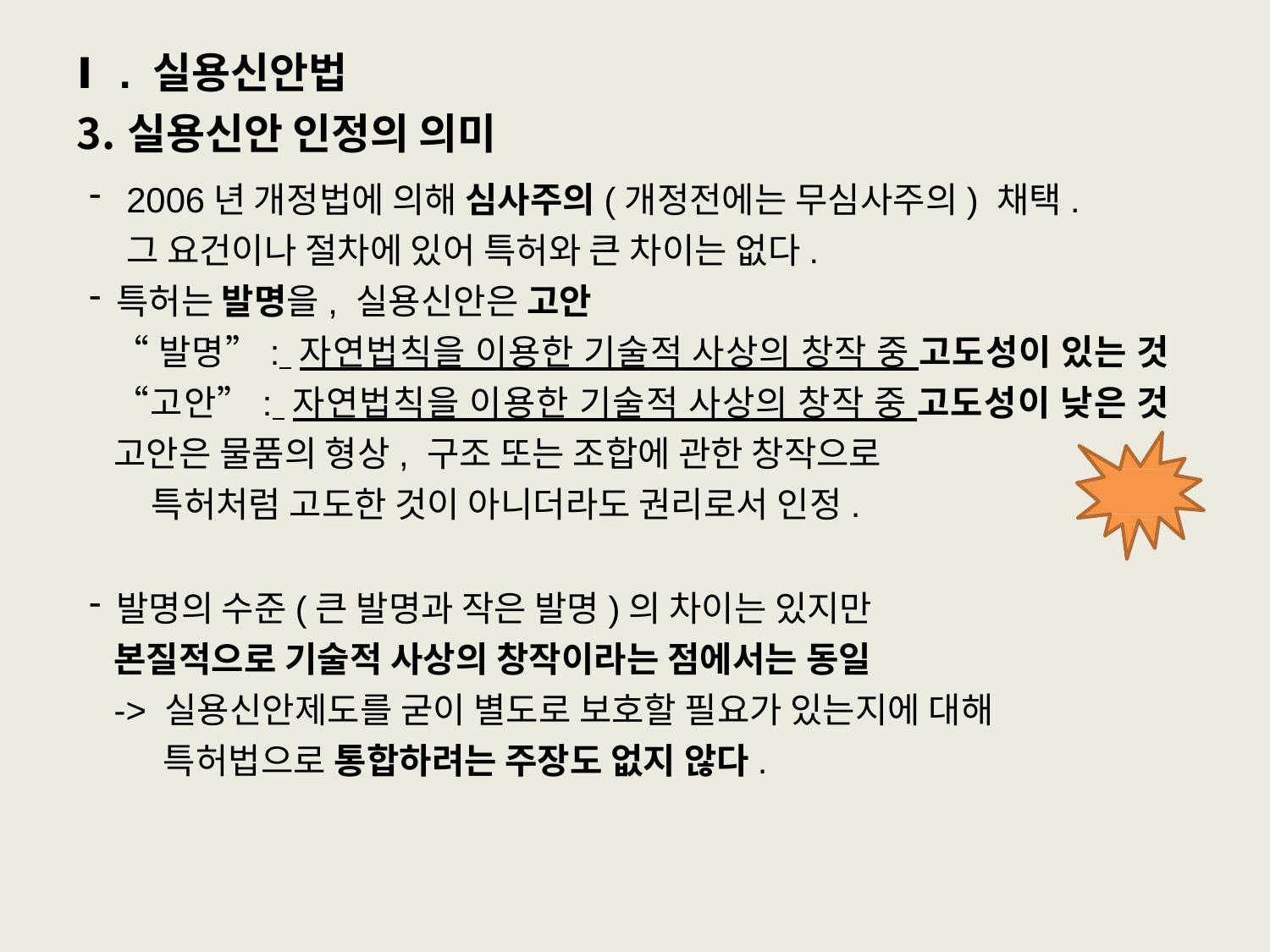

# Ⅰ. 실용신안법
실용신안 인정의 의미
2006년 개정법에 의해 심사주의(개정전에는 무심사주의) 채택.  그 요건이나 절차에 있어 특허와 큰 차이는 없다.
특허는 발명을, 실용신안은 고안
“발명”: 자연법칙을 이용한 기술적 사상의 창작 중 고도성이 있는 것  “고안”: 자연법칙을 이용한 기술적 사상의 창작 중 고도성이 낮은 것  고안은 물품의 형상, 구조 또는 조합에 관한 창작으로
특허처럼 고도한 것이 아니더라도 권리로서 인정.

발명의 수준(큰 발명과 작은 발명)의 차이는 있지만
본질적으로 기술적 사상의 창작이라는 점에서는 동일
-> 실용신안제도를 굳이 별도로 보호할 필요가 있는지에 대해  특허법으로 통합하려는 주장도 없지 않다.